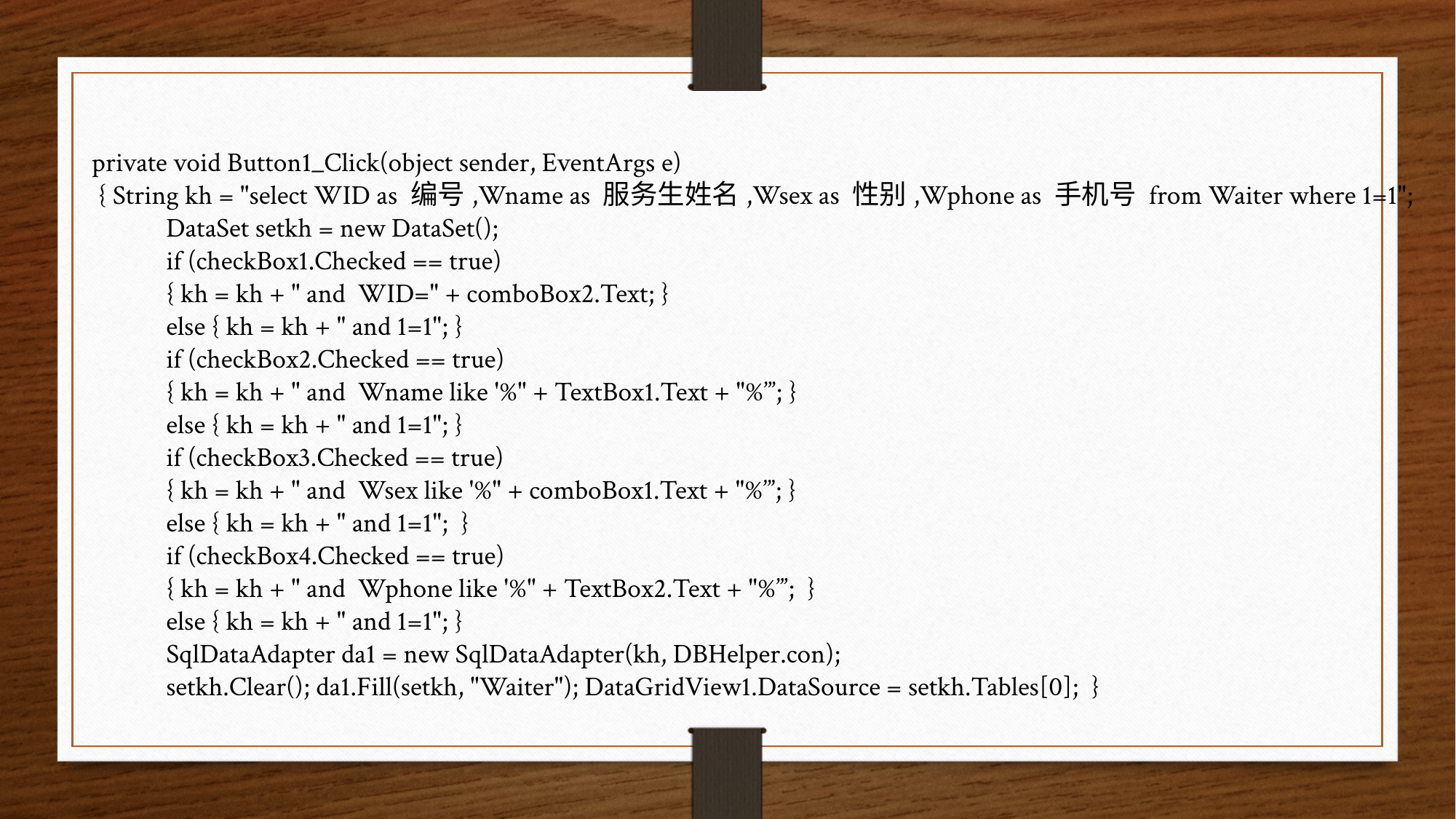

private void Button1_Click(object sender, EventArgs e)
 { String kh = "select WID as 编号,Wname as 服务生姓名,Wsex as 性别,Wphone as 手机号 from Waiter where 1=1";
            DataSet setkh = new DataSet();
            if (checkBox1.Checked == true)
            { kh = kh + " and  WID=" + comboBox2.Text; }
            else { kh = kh + " and 1=1"; }
            if (checkBox2.Checked == true)
            { kh = kh + " and  Wname like '%" + TextBox1.Text + "%’”; }
            else { kh = kh + " and 1=1"; }
            if (checkBox3.Checked == true)
            { kh = kh + " and  Wsex like '%" + comboBox1.Text + "%’”; }
            else { kh = kh + " and 1=1";  }
            if (checkBox4.Checked == true)
            { kh = kh + " and  Wphone like '%" + TextBox2.Text + "%’”;  }
            else { kh = kh + " and 1=1"; }
            SqlDataAdapter da1 = new SqlDataAdapter(kh, DBHelper.con);
            setkh.Clear(); da1.Fill(setkh, "Waiter"); DataGridView1.DataSource = setkh.Tables[0];  }